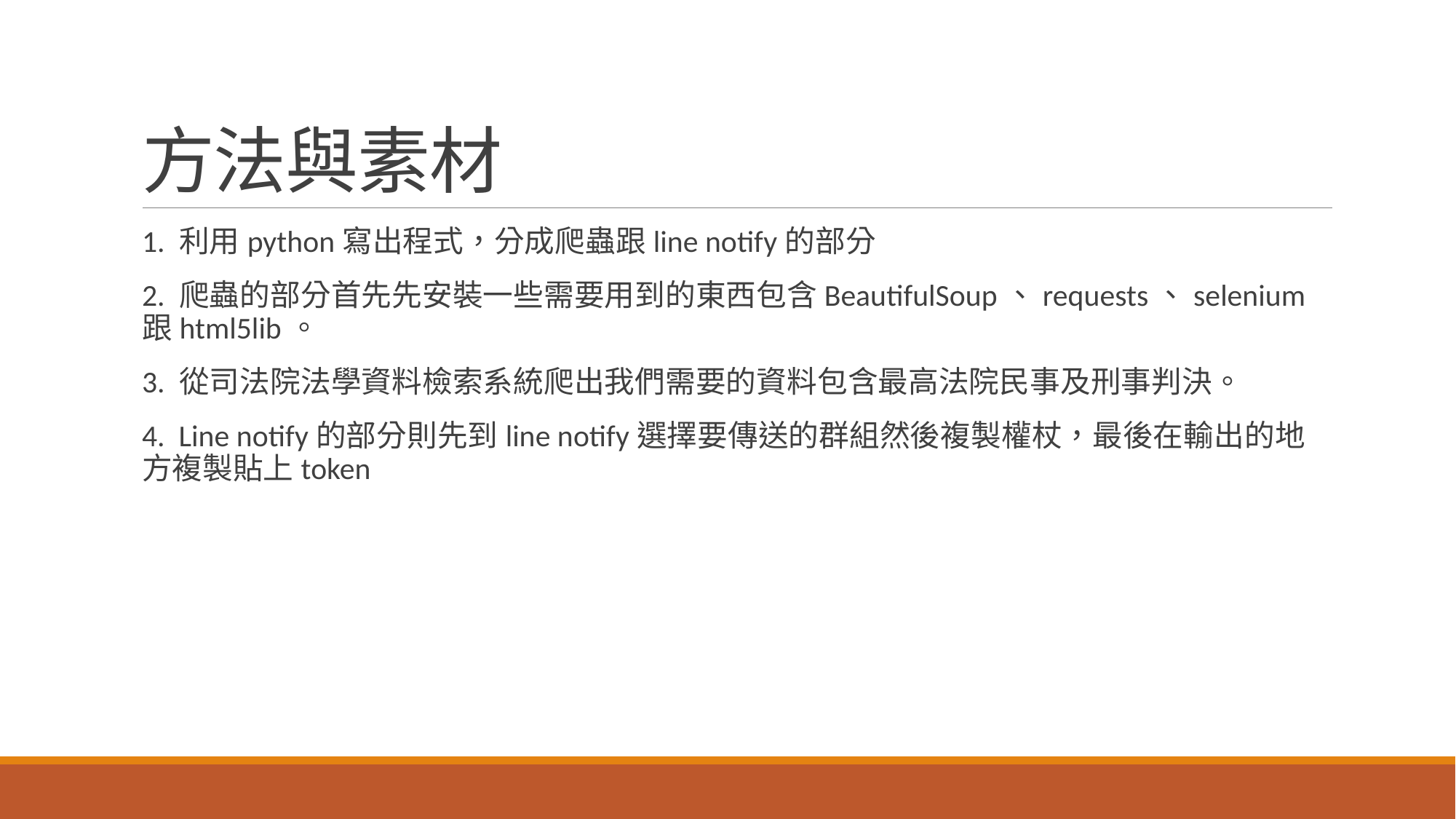

# 方法與素材
1. 利用python寫出程式，分成爬蟲跟line notify的部分
2. 爬蟲的部分首先先安裝一些需要用到的東西包含BeautifulSoup、requests、selenium跟html5lib。
3. 從司法院法學資料檢索系統爬出我們需要的資料包含最高法院民事及刑事判決。
4.  Line notify的部分則先到line notify選擇要傳送的群組然後複製權杖，最後在輸出的地方複製貼上token